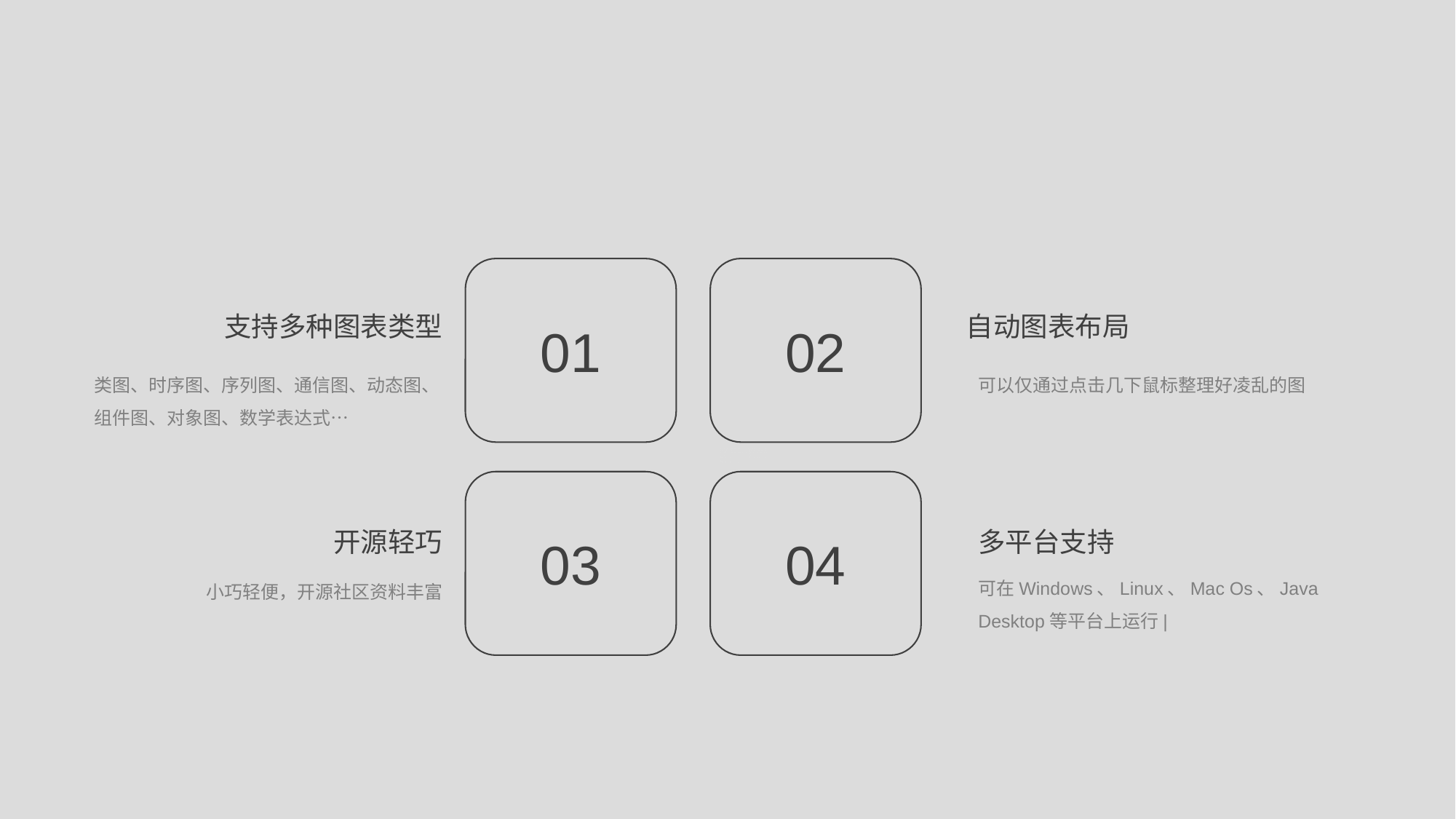

01
02
03
04
支持多种图表类型
类图、时序图、序列图、通信图、动态图、组件图、对象图、数学表达式…
自动图表布局
可以仅通过点击几下鼠标整理好凌乱的图
开源轻巧
小巧轻便，开源社区资料丰富
多平台支持
可在Windows、Linux、Mac Os、Java Desktop等平台上运行|